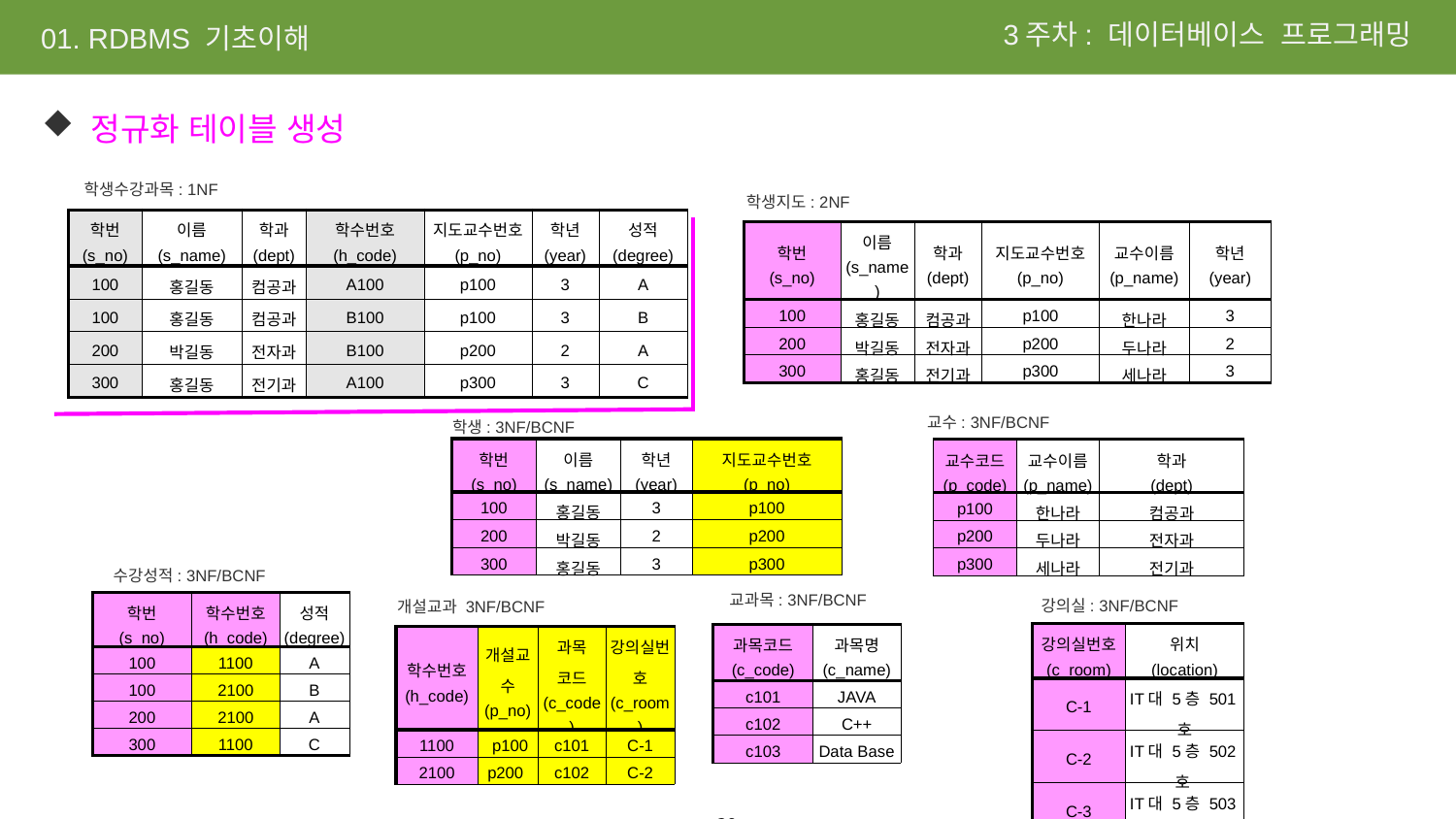

3주차: 데이터베이스  프로그래밍
01. RDBMS 기초이해
 정규화 테이블 생성
학생수강과목: 1NF
학생지도: 2NF
| 학번 (s\_no) | 이름 (s\_name) | 학과 (dept) | 학수번호 (h\_code) | 지도교수번호 (p\_no) | 학년 (year) | 성적 (degree) |
| --- | --- | --- | --- | --- | --- | --- |
| 100 | 홍길동 | 컴공과 | A100 | p100 | 3 | A |
| 100 | 홍길동 | 컴공과 | B100 | p100 | 3 | B |
| 200 | 박길동 | 전자과 | B100 | p200 | 2 | A |
| 300 | 홍길동 | 전기과 | A100 | p300 | 3 | C |
| 학번 (s\_no) | 이름 (s\_name) | 학과 (dept) | 지도교수번호 (p\_no) | 교수이름 (p\_name) | 학년 (year) |
| --- | --- | --- | --- | --- | --- |
| 100 | 홍길동 | 컴공과 | p100 | 한나라 | 3 |
| 200 | 박길동 | 전자과 | p200 | 두나라 | 2 |
| 300 | 홍길동 | 전기과 | p300 | 세나라 | 3 |
교수: 3NF/BCNF
학생: 3NF/BCNF
| 학번 (s\_no) | 이름 (s\_name) | 학년 (year) | 지도교수번호 (p\_no) |
| --- | --- | --- | --- |
| 100 | 홍길동 | 3 | p100 |
| 200 | 박길동 | 2 | p200 |
| 300 | 홍길동 | 3 | p300 |
| 교수코드 (p\_code) | 교수이름 (p\_name) | 학과 (dept) |
| --- | --- | --- |
| p100 | 한나라 | 컴공과 |
| p200 | 두나라 | 전자과 |
| p300 | 세나라 | 전기과 |
수강성적: 3NF/BCNF
교과목: 3NF/BCNF
| 학번 (s\_no) | 학수번호 (h\_code) | 성적 (degree) |
| --- | --- | --- |
| 100 | 1100 | A |
| 100 | 2100 | B |
| 200 | 2100 | A |
| 300 | 1100 | C |
강의실: 3NF/BCNF
개설교과 3NF/BCNF
| 강의실번호 (c\_room) | 위치 (location) |
| --- | --- |
| C-1 | IT대 5층 501호 |
| C-2 | IT대 5층 502호 |
| C-3 | IT대 5층 503호 |
| 과목코드 (c\_code) | 과목명 (c\_name) |
| --- | --- |
| c101 | JAVA |
| c102 | C++ |
| c103 | Data Base |
| 학수번호 (h\_code) | 개설교수 (p\_no) | 과목 코드 (c\_code) | 강의실번호 (c\_room) |
| --- | --- | --- | --- |
| 1100 | p100 | c101 | C-1 |
| 2100 | p200 | c102 | C-2 |
28